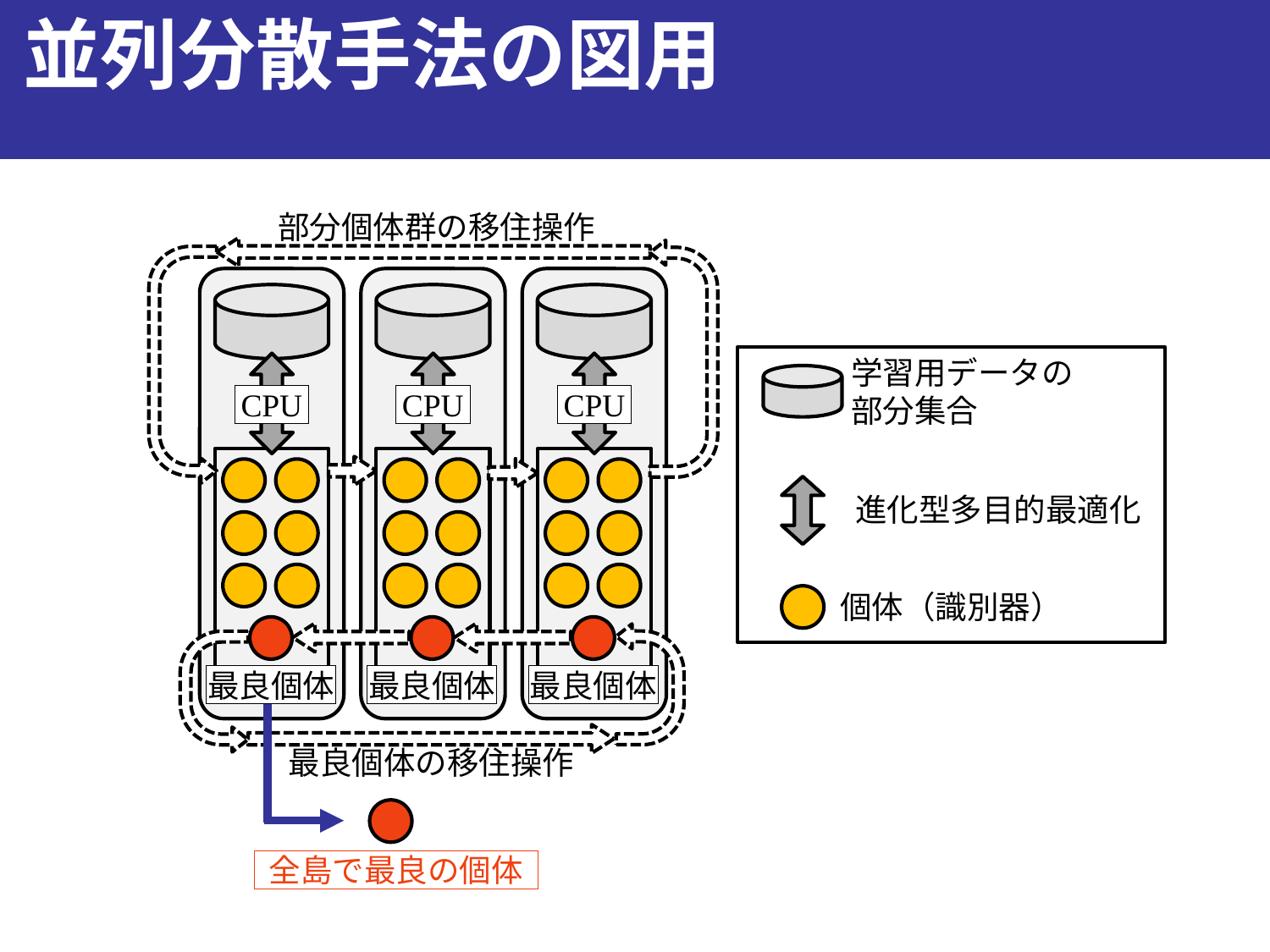

並列分散手法の図用
部分個体群の移住操作

CPU

最良個体

CPU

最良個体

CPU

最良個体

学習用データの
部分集合

進化型多目的最適化
個体（識別器）

最良個体の移住操作

全島で最良の個体